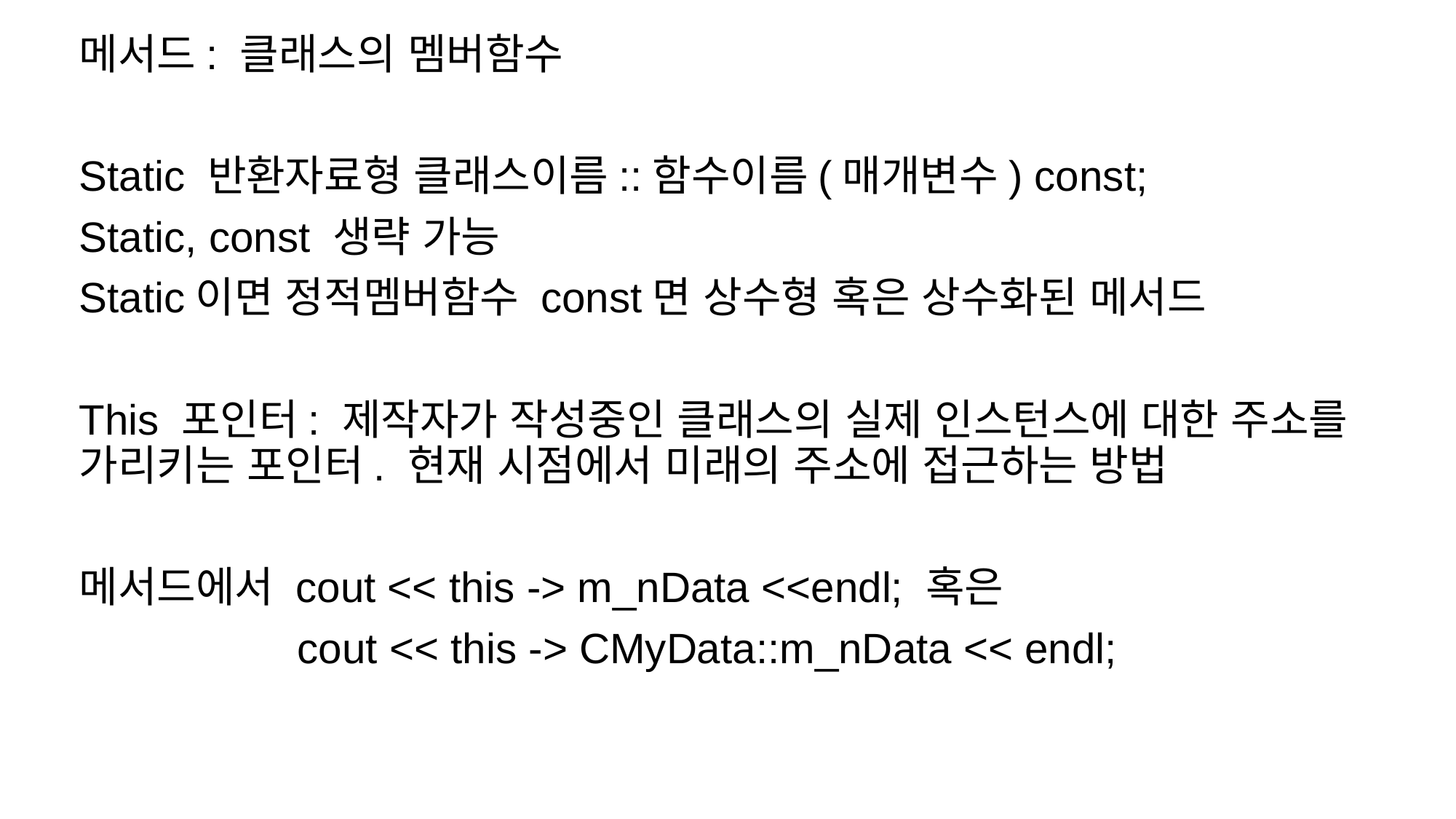

메서드: 클래스의 멤버함수

Static 반환자료형 클래스이름::함수이름(매개변수) const;
Static, const 생략 가능
Static이면 정적멤버함수 const면 상수형 혹은 상수화된 메서드

This 포인터: 제작자가 작성중인 클래스의 실제 인스턴스에 대한 주소를 가리키는 포인터. 현재 시점에서 미래의 주소에 접근하는 방법

메서드에서 cout << this -> m_nData <<endl; 혹은
		cout << this -> CMyData::m_nData << endl;